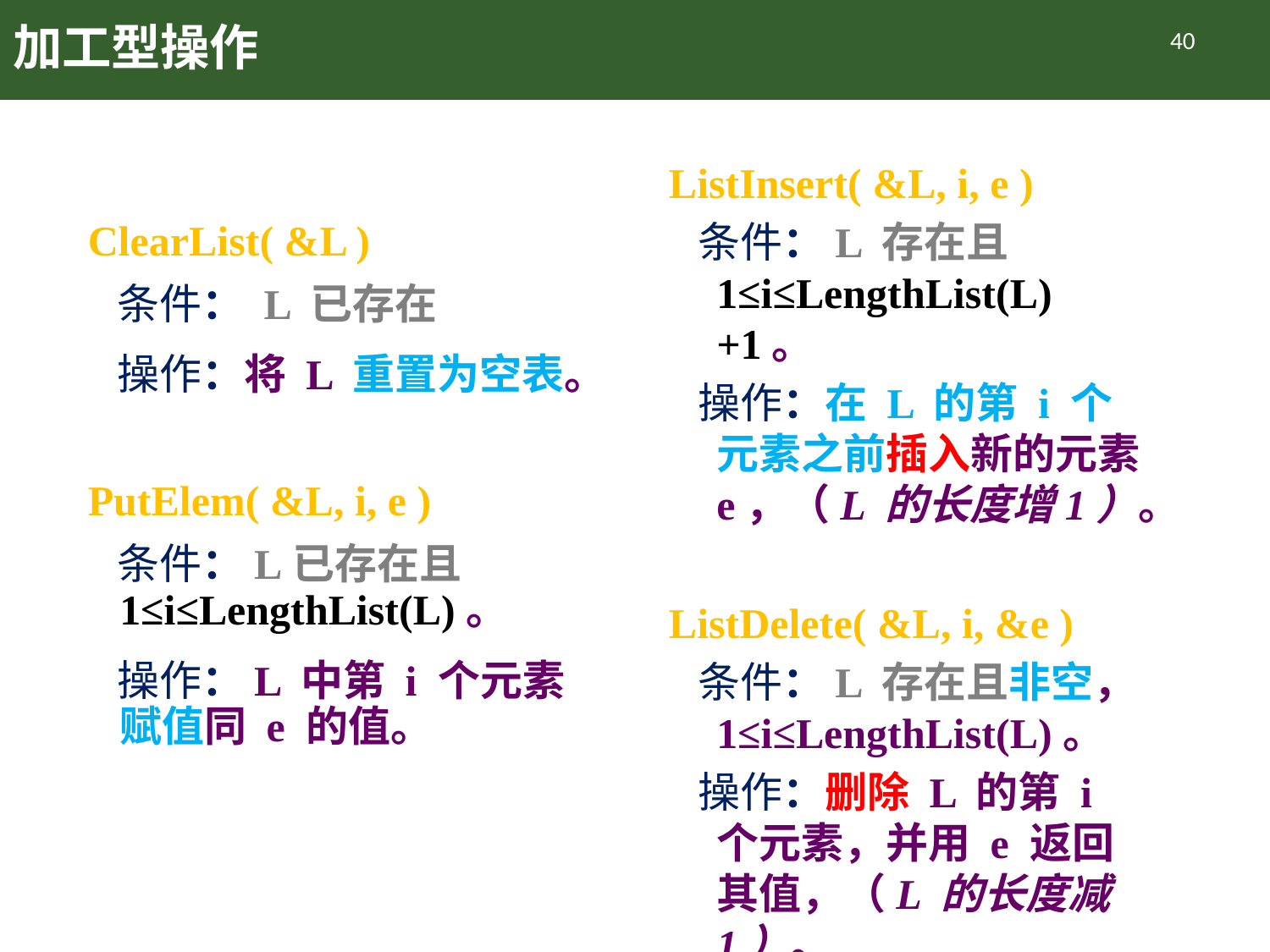

# 加工型操作
40
ListInsert( &L, i, e )
  条件：L 存在且1≤i≤LengthList(L)+1。
  操作：在 L 的第 i 个元素之前插入新的元素 e，（L 的长度增1）。

ListDelete( &L, i, &e )
  条件：L 存在且非空，1≤i≤LengthList(L)。
  操作：删除 L 的第 i 个元素，并用 e 返回其值，（L 的长度减1）。

ClearList( &L )
  条件： L 已存在
  操作：将 L 重置为空表。

PutElem( &L, i, e )
  条件：L已存在且
1≤i≤LengthList(L)。
  操作：L 中第 i 个元素
赋值同 e 的值。